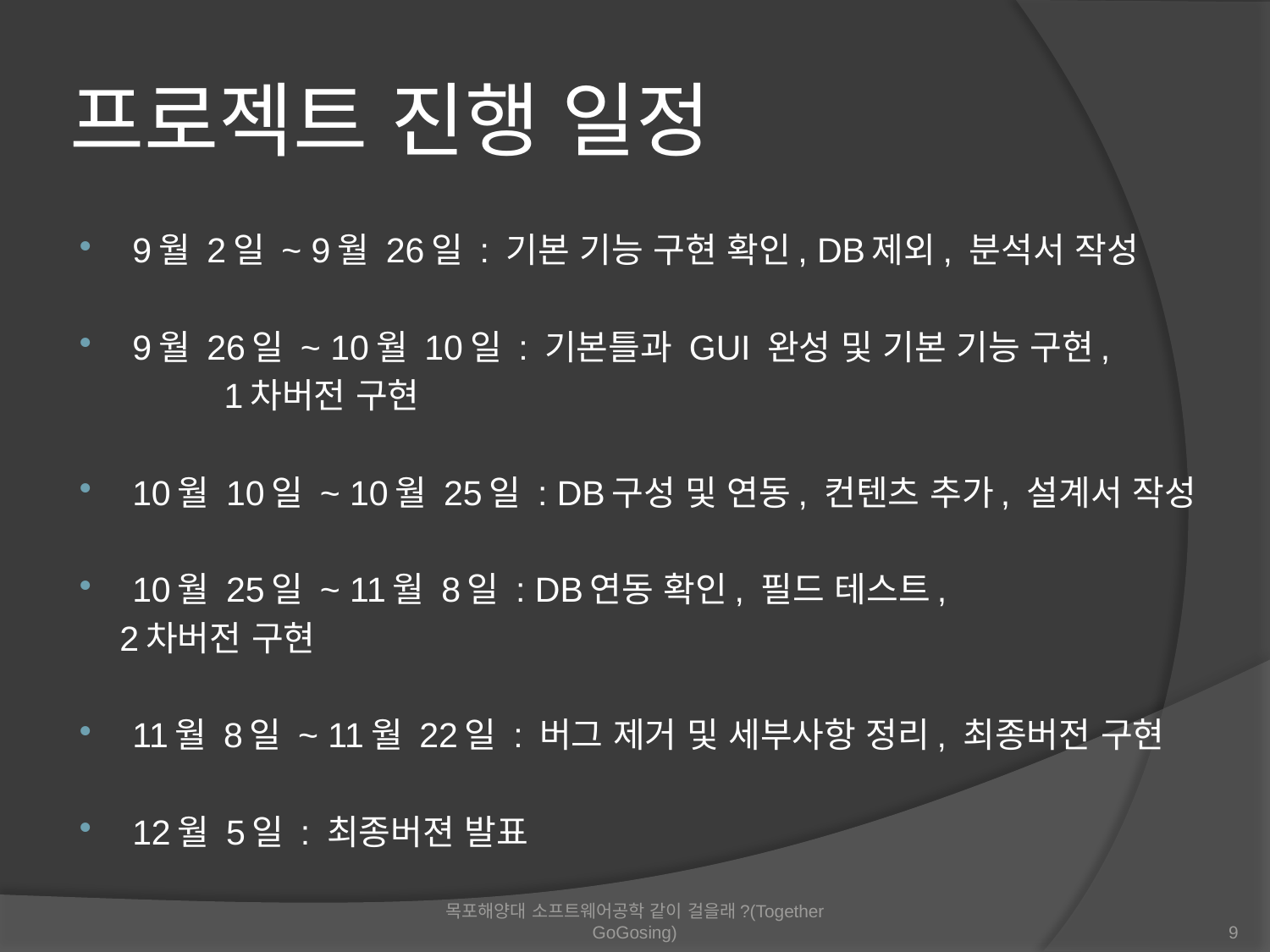

# 프로젝트 진행 일정
9월 2일 ~ 9월 26일 : 기본 기능 구현 확인, DB제외, 분석서 작성

9월 26일 ~ 10월 10일 : 기본틀과 GUI 완성 및 기본 기능 구현,
     			    1차버전 구현

10월 10일 ~ 10월 25일 : DB구성 및 연동, 컨텐츠 추가, 설계서 작성

10월 25일 ~ 11월 8일 : DB연동 확인, 필드 테스트,
			    2차버전 구현

11월 8일 ~ 11월 22일 : 버그 제거 및 세부사항 정리, 최종버전 구현

12월 5일 : 최종버젼 발표

목포해양대 소프트웨어공학 같이 걸을래?(Together GoGosing)
9